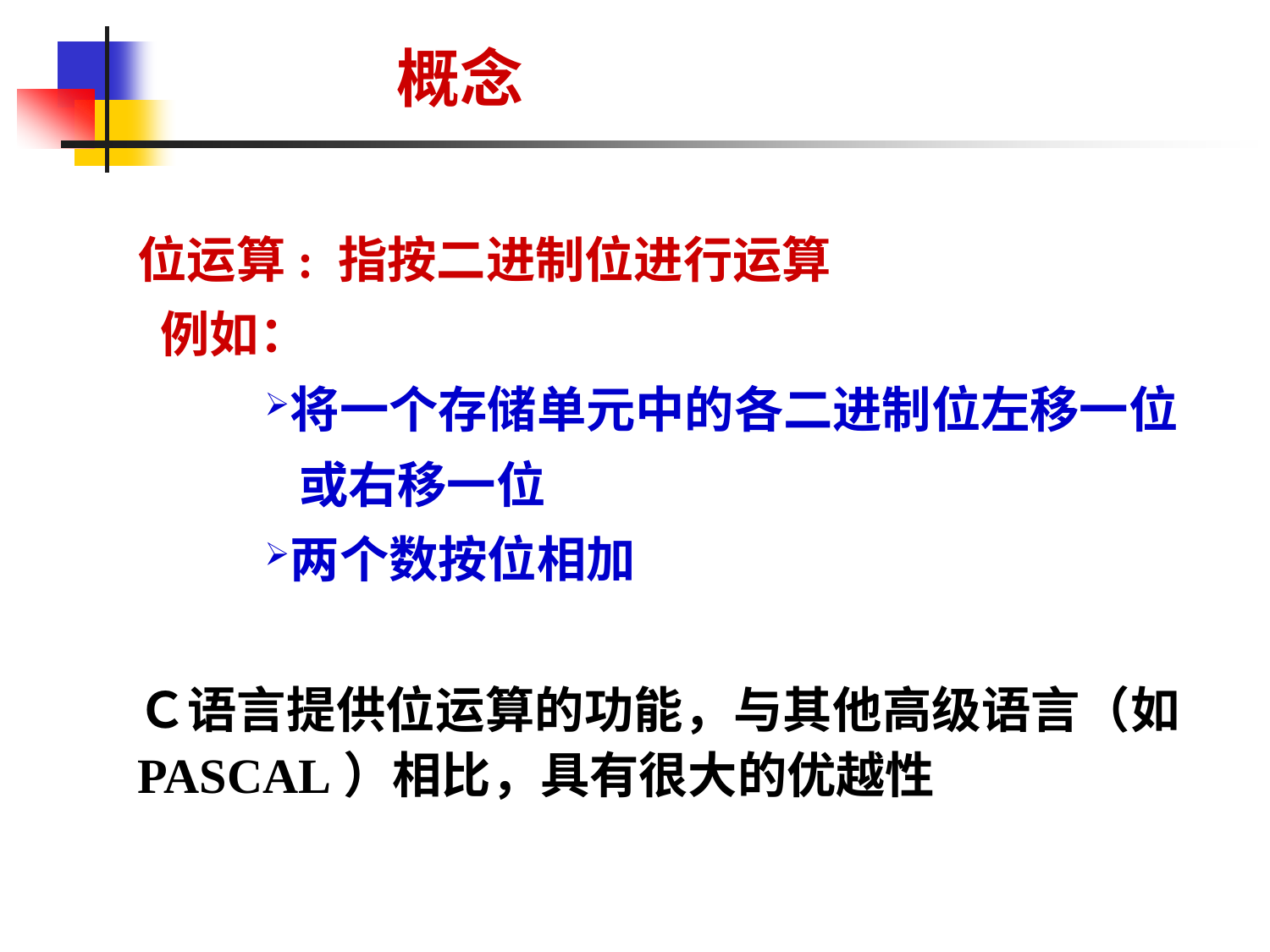

# 概念
位运算: 指按二进制位进行运算
 例如：
将一个存储单元中的各二进制位左移一位
  或右移一位
两个数按位相加

Ｃ语言提供位运算的功能，与其他高级语言（如PASCAL）相比，具有很大的优越性